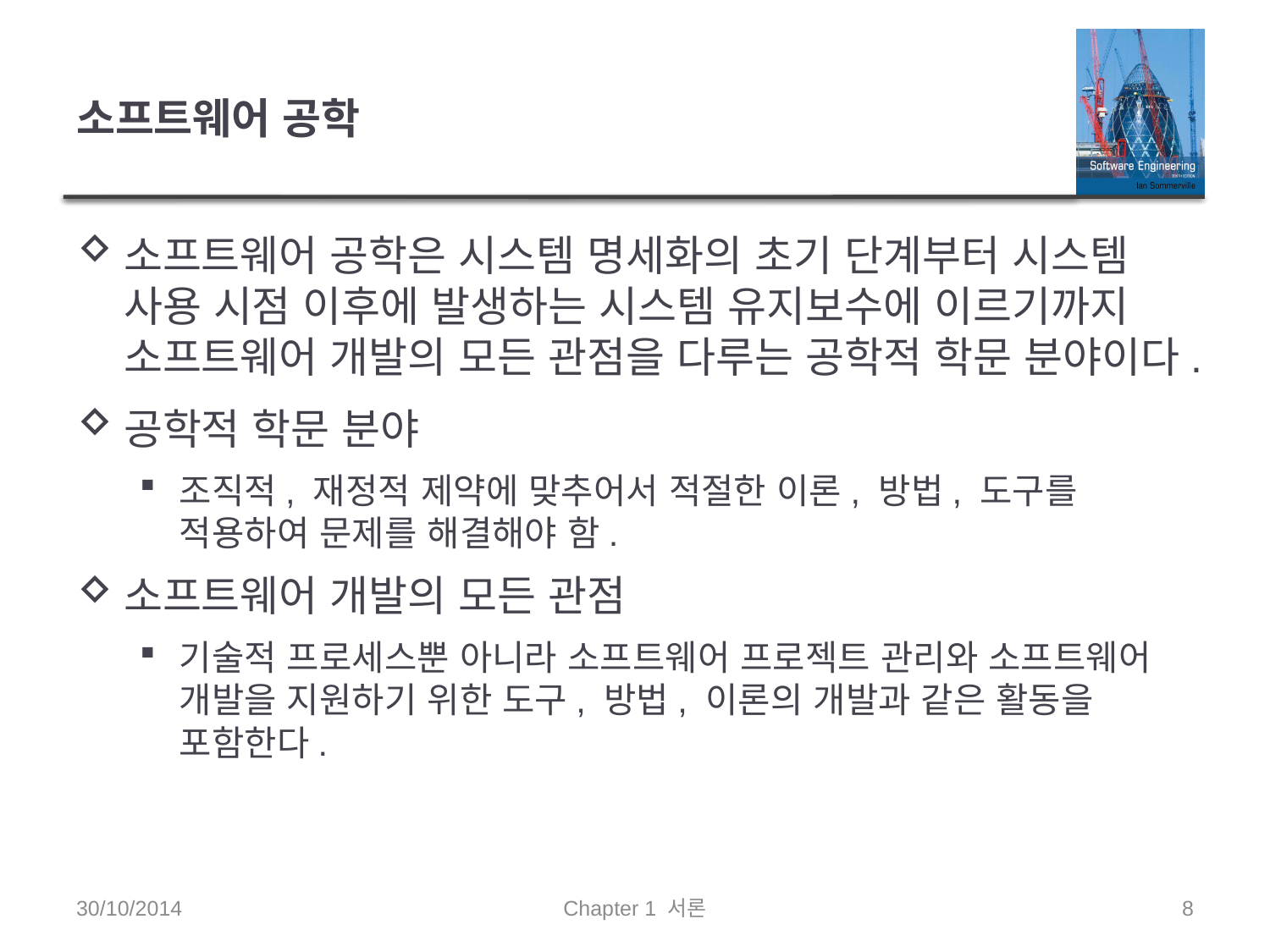

# 소프트웨어 공학
소프트웨어 공학은 시스템 명세화의 초기 단계부터 시스템 사용 시점 이후에 발생하는 시스템 유지보수에 이르기까지 소프트웨어 개발의 모든 관점을 다루는 공학적 학문 분야이다.
공학적 학문 분야
조직적, 재정적 제약에 맞추어서 적절한 이론, 방법, 도구를 적용하여 문제를 해결해야 함.
소프트웨어 개발의 모든 관점
기술적 프로세스뿐 아니라 소프트웨어 프로젝트 관리와 소프트웨어 개발을 지원하기 위한 도구, 방법, 이론의 개발과 같은 활동을 포함한다.
30/10/2014
Chapter 1 서론
8